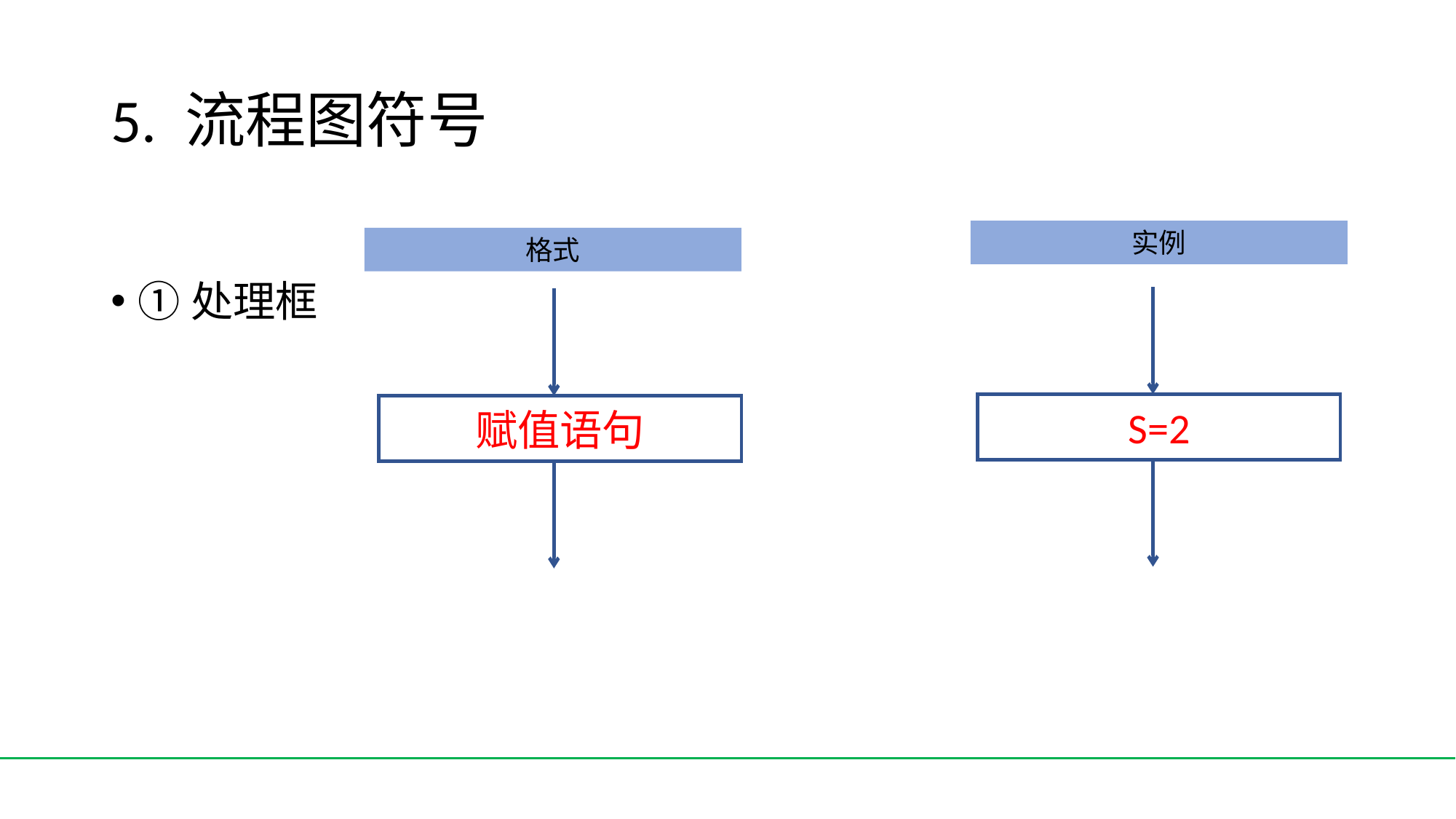

# 5. 流程图符号
①处理框

实例
格式
S=2
赋值语句